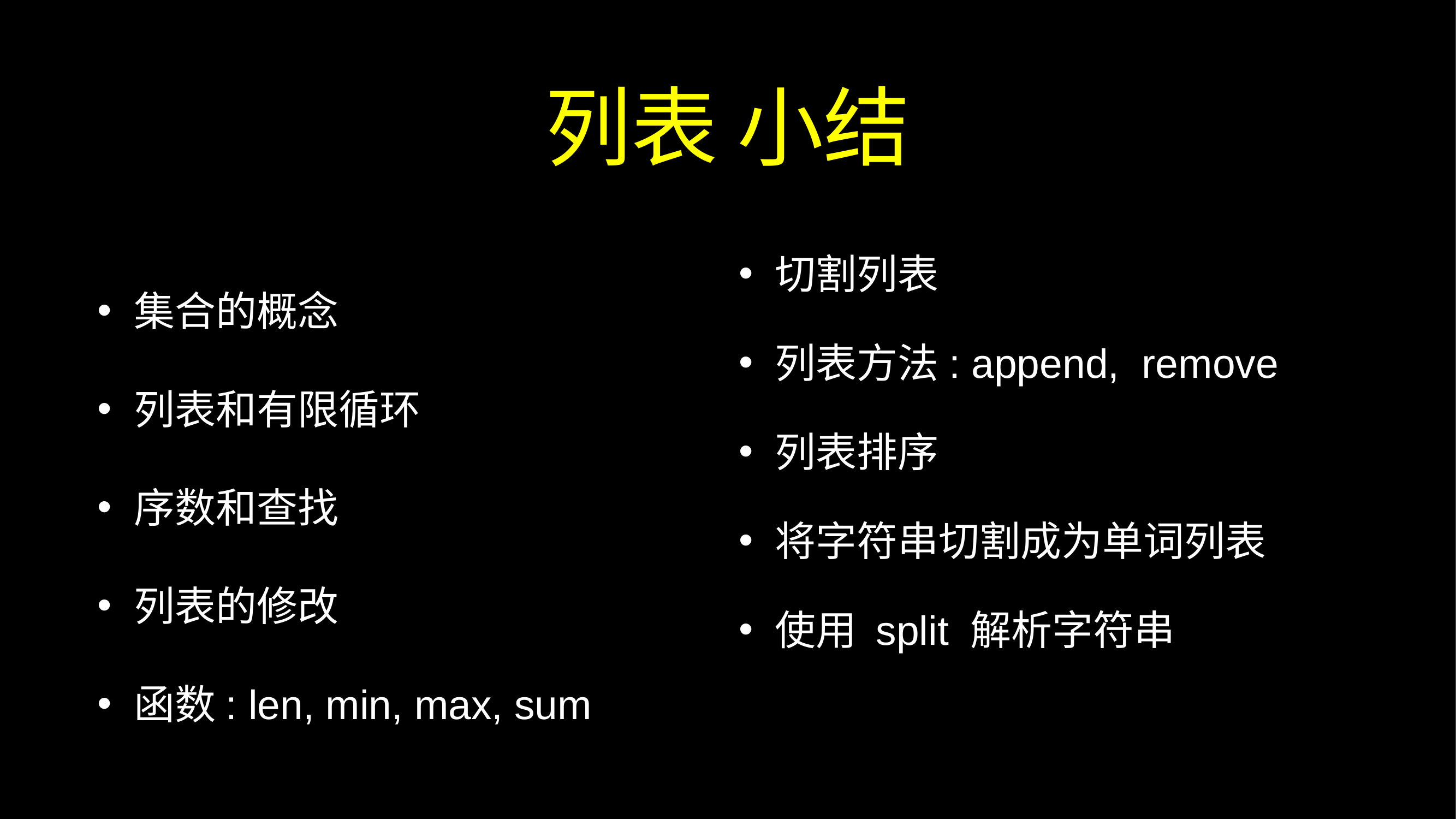

# 列表 小结

切割列表
列表方法: append,  remove
列表排序
将字符串切割成为单词列表
使用 split 解析字符串
集合的概念

列表和有限循环

序数和查找

列表的修改

函数: len, min, max, sum